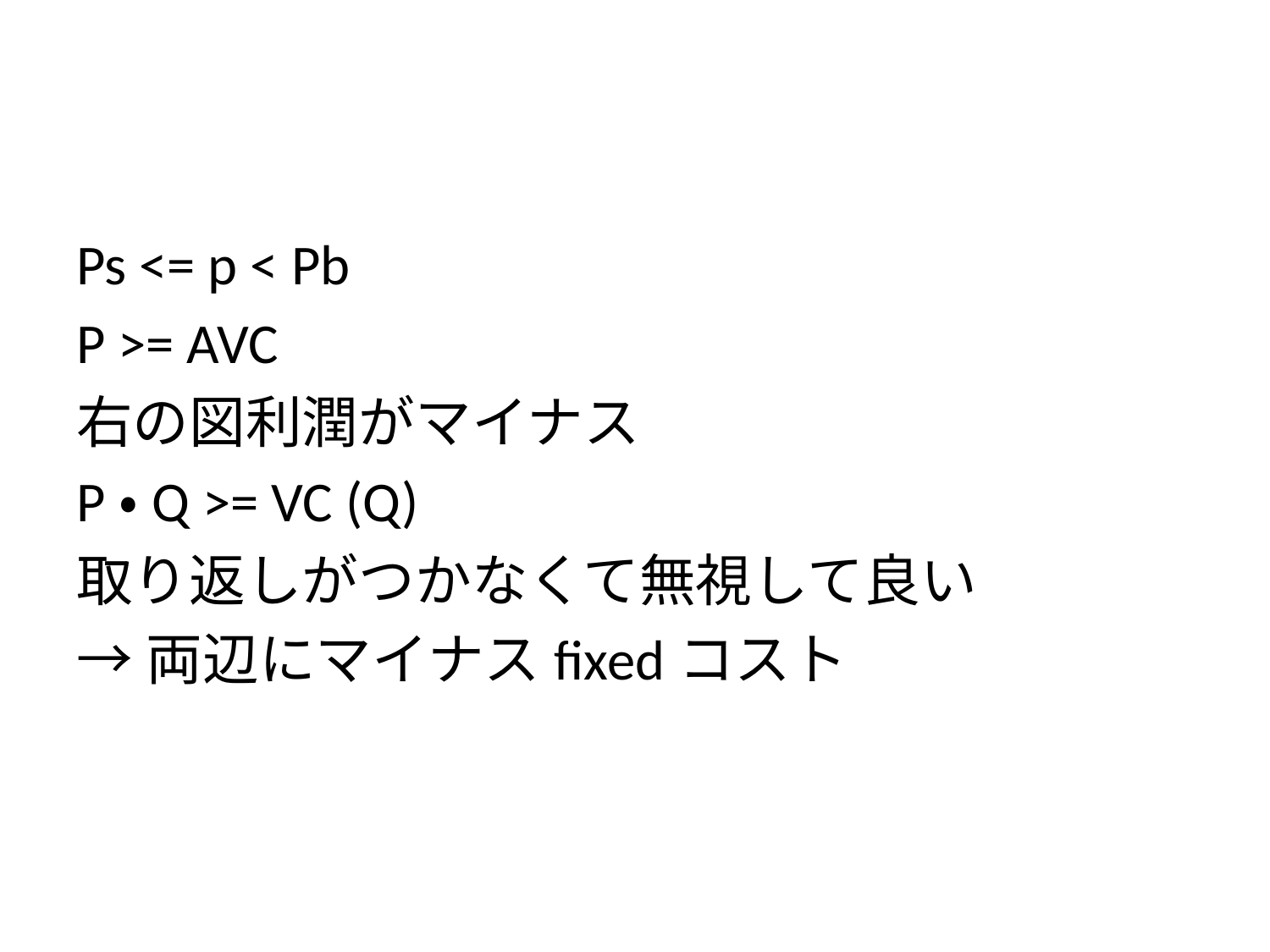

#
Ps <= p < Pb
P >= AVC
右の図利潤がマイナス
P・Q >= VC (Q)
取り返しがつかなくて無視して良い
→両辺にマイナスfixedコスト